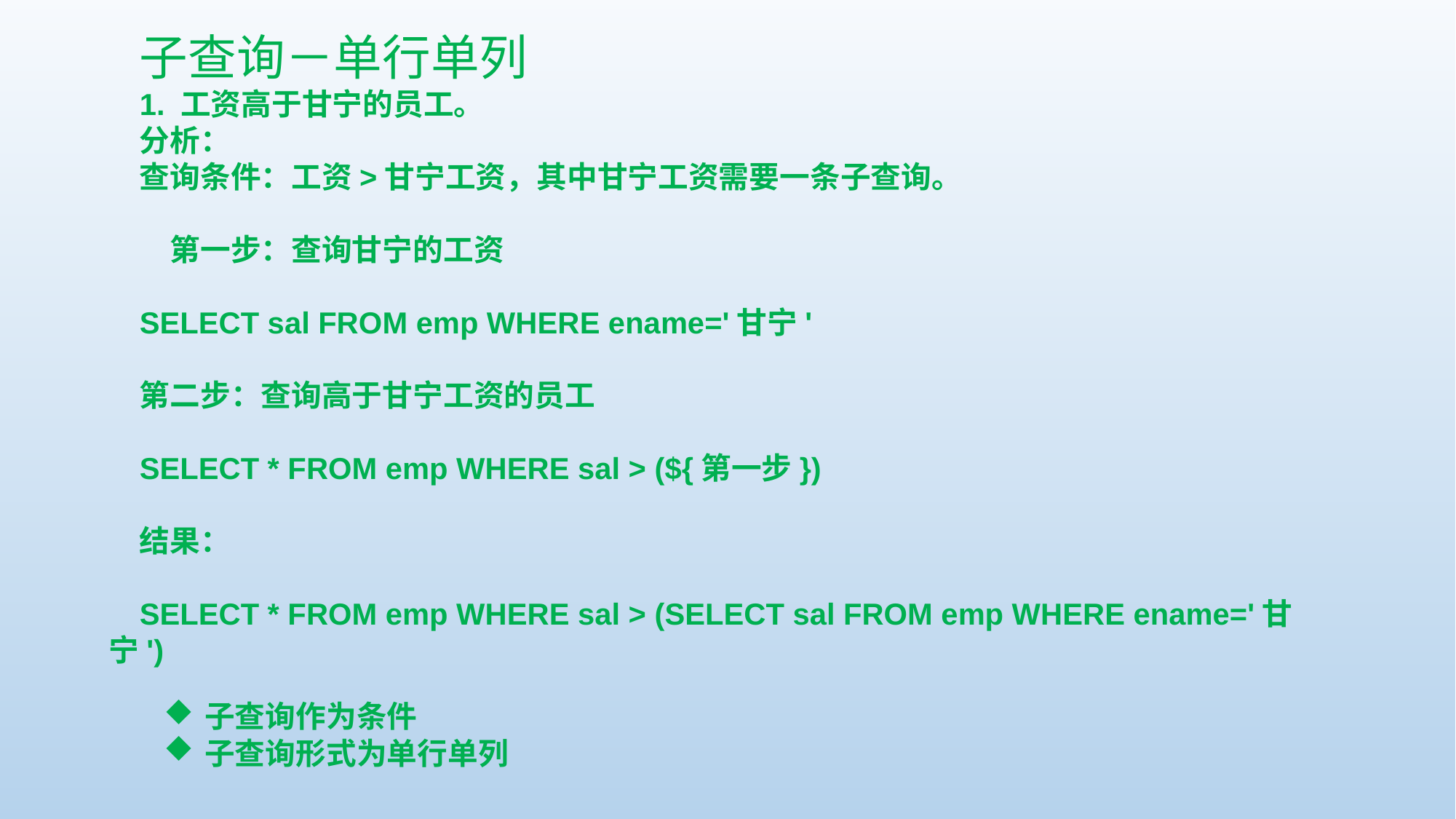

子查询－单行单列
1. 工资高于甘宁的员工。分析：查询条件：工资>甘宁工资，其中甘宁工资需要一条子查询。
　第一步：查询甘宁的工资

SELECT sal FROM emp WHERE ename='甘宁'

第二步：查询高于甘宁工资的员工

SELECT * FROM emp WHERE sal > (${第一步})

结果：

SELECT * FROM emp WHERE sal > (SELECT sal FROM emp WHERE ename='甘宁')

子查询作为条件
子查询形式为单行单列